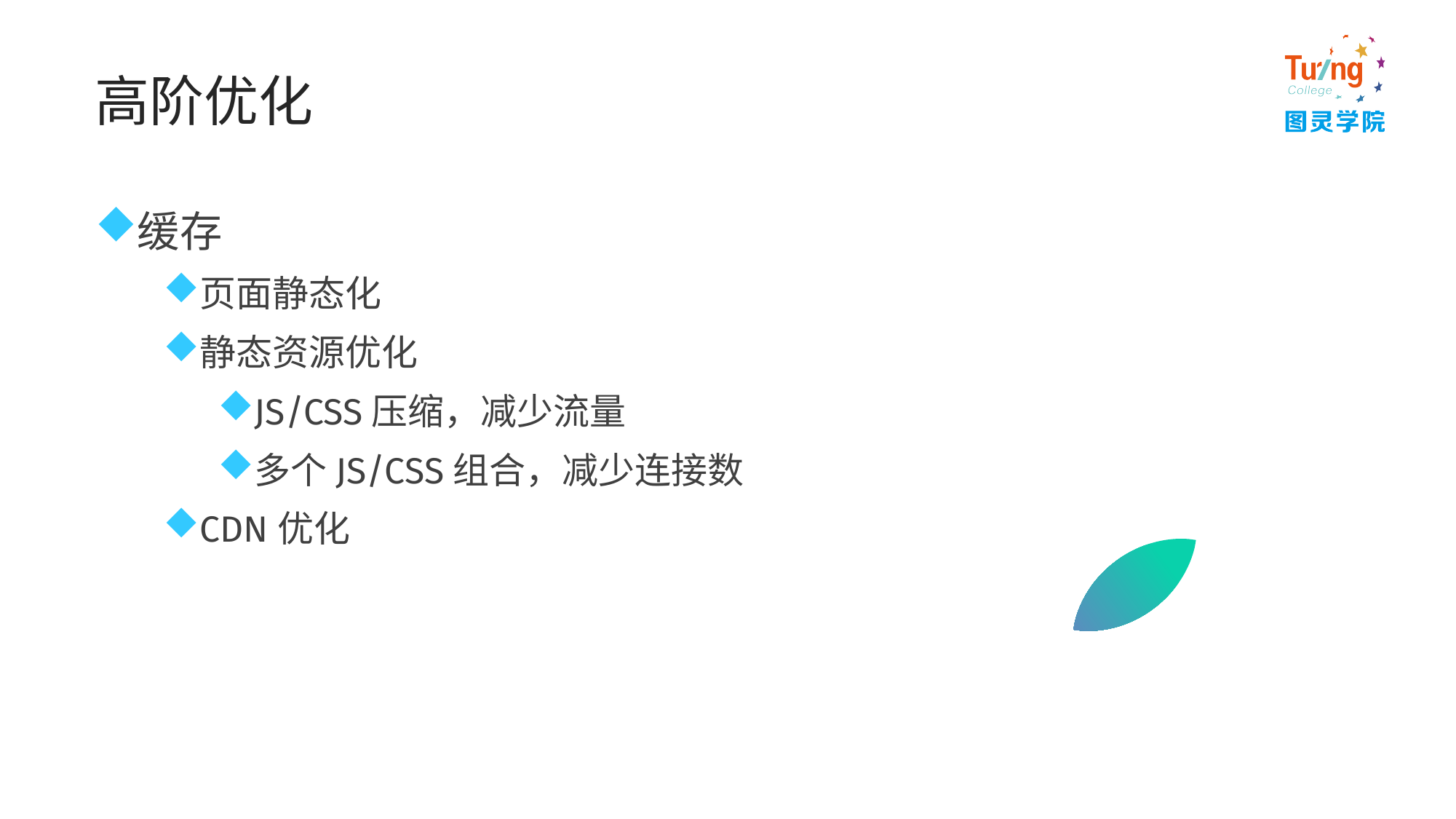

# 高阶优化

缓存
页面静态化
静态资源优化
JS/CSS压缩，减少流量
多个JS/CSS组合，减少连接数
CDN优化